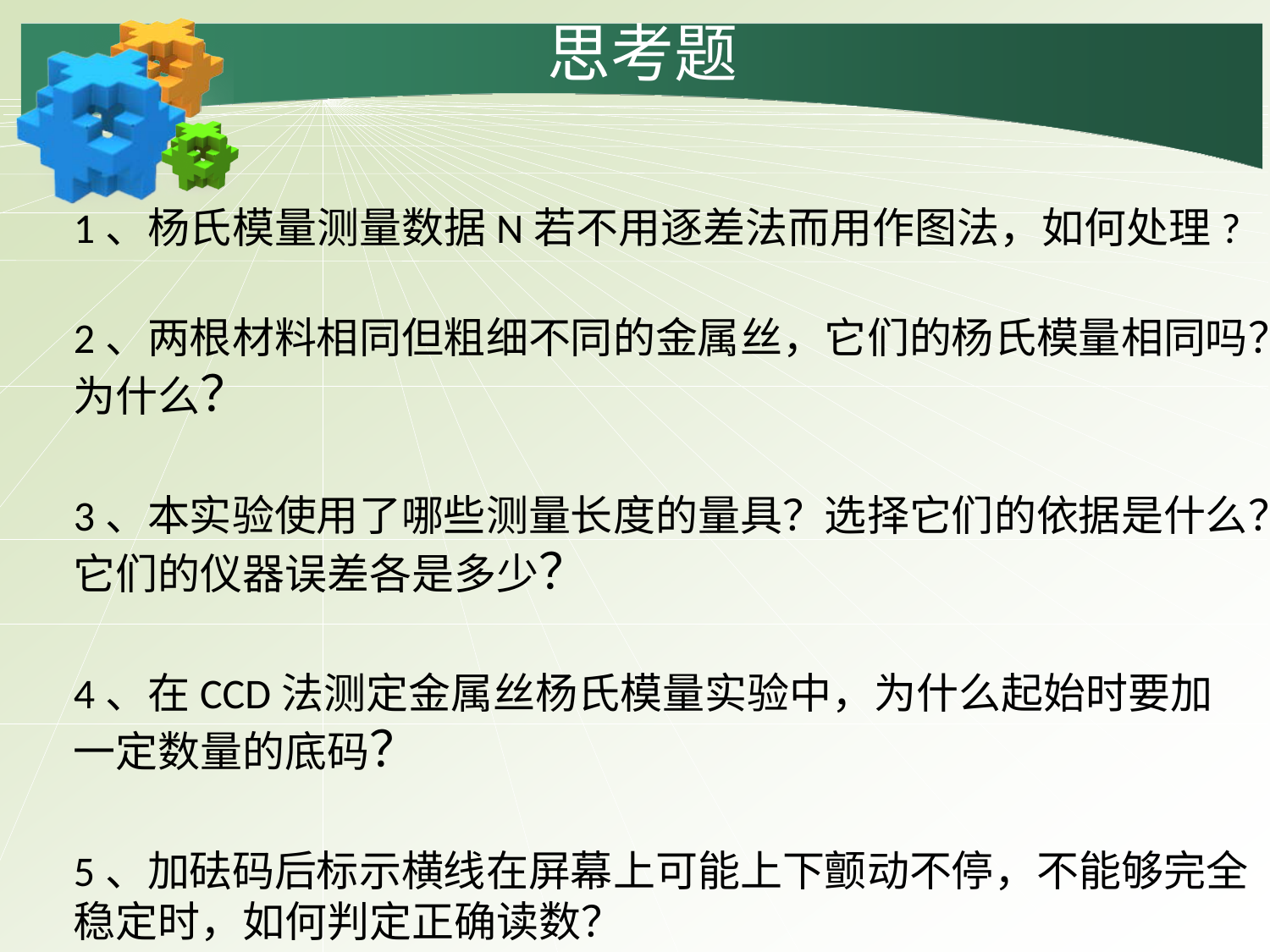

思考题

1、杨氏模量测量数据N若不用逐差法而用作图法，如何处理?

2、两根材料相同但粗细不同的金属丝，它们的杨氏模量相同吗？为什么？

3、本实验使用了哪些测量长度的量具？选择它们的依据是什么？它们的仪器误差各是多少？

4、在CCD法测定金属丝杨氏模量实验中，为什么起始时要加一定数量的底码？

5、加砝码后标示横线在屏幕上可能上下颤动不停，不能够完全稳定时，如何判定正确读数？